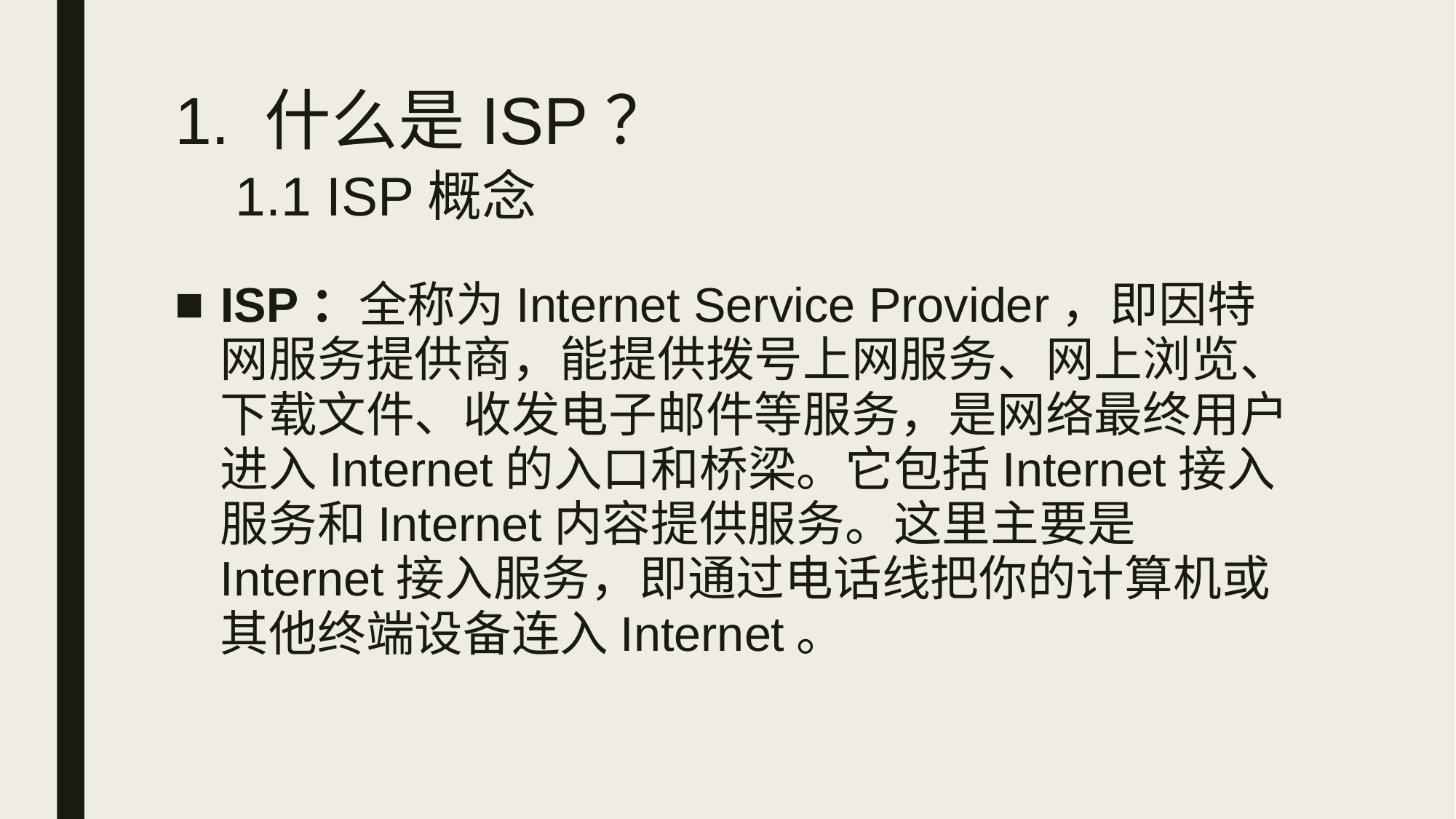

# 1. 什么是ISP？ 1.1 ISP概念
ISP：全称为Internet Service Provider，即因特网服务提供商，能提供拨号上网服务、网上浏览、下载文件、收发电子邮件等服务，是网络最终用户进入Internet的入口和桥梁。它包括Internet接入服务和Internet内容提供服务。这里主要是Internet接入服务，即通过电话线把你的计算机或其他终端设备连入Internet。